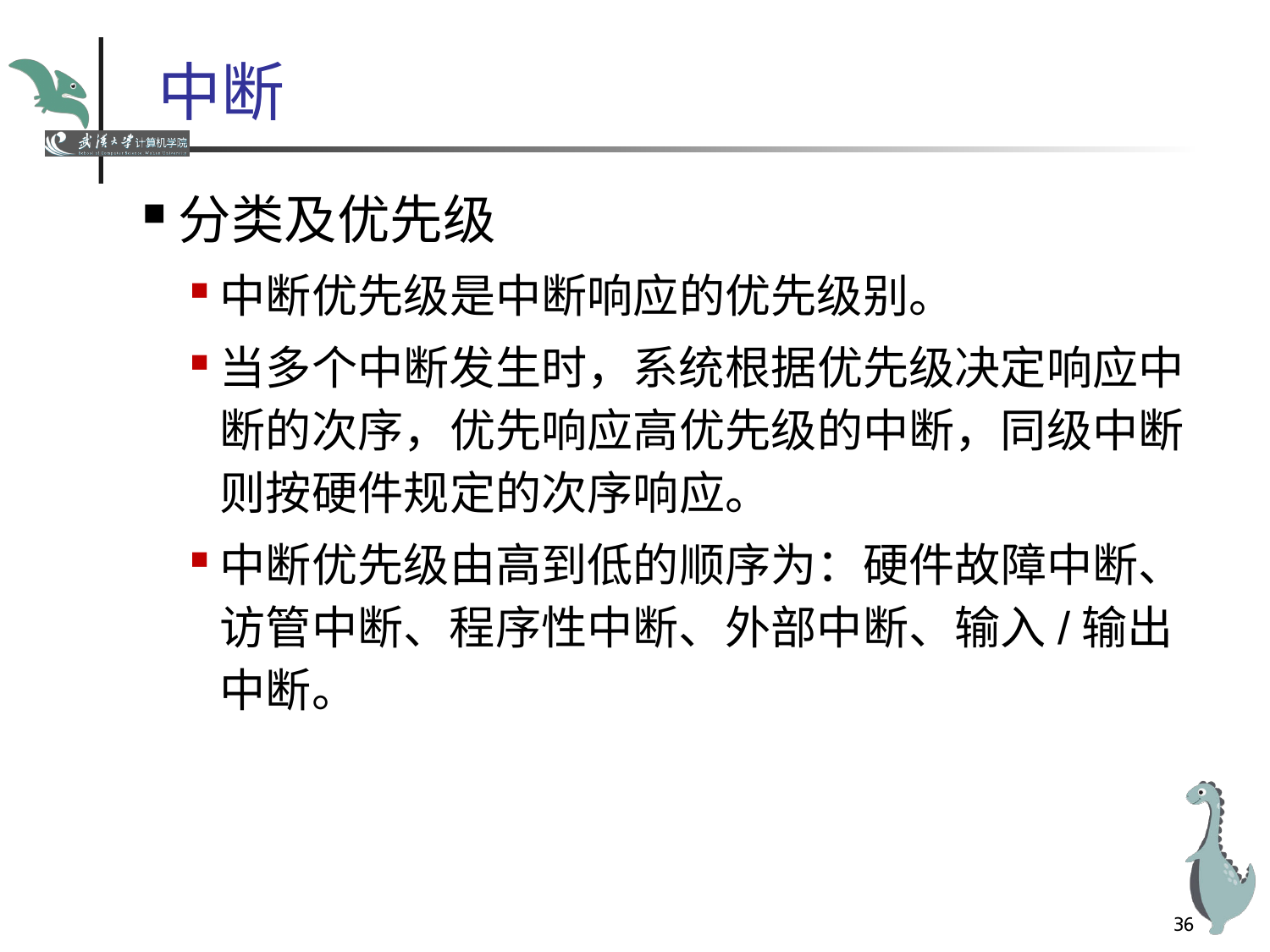

# 中断
分类及优先级
中断优先级是中断响应的优先级别。
当多个中断发生时，系统根据优先级决定响应中断的次序，优先响应高优先级的中断，同级中断则按硬件规定的次序响应。
中断优先级由高到低的顺序为：硬件故障中断、访管中断、程序性中断、外部中断、输入/输出中断。
36